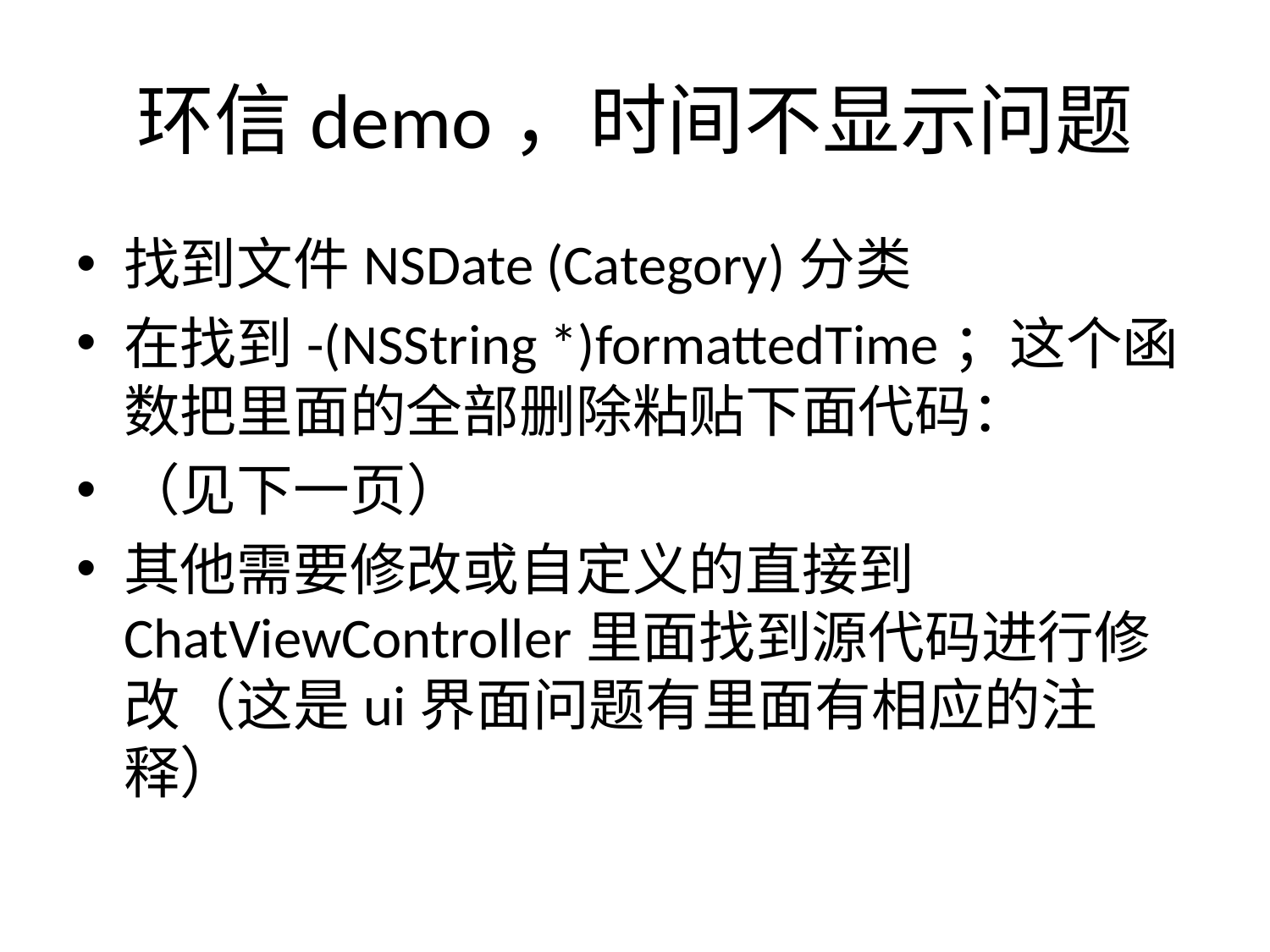

# 环信demo，时间不显示问题
找到文件NSDate (Category)分类
在找到-(NSString *)formattedTime；这个函数把里面的全部删除粘贴下面代码：
（见下一页）
其他需要修改或自定义的直接到ChatViewController里面找到源代码进行修改（这是ui界面问题有里面有相应的注释）